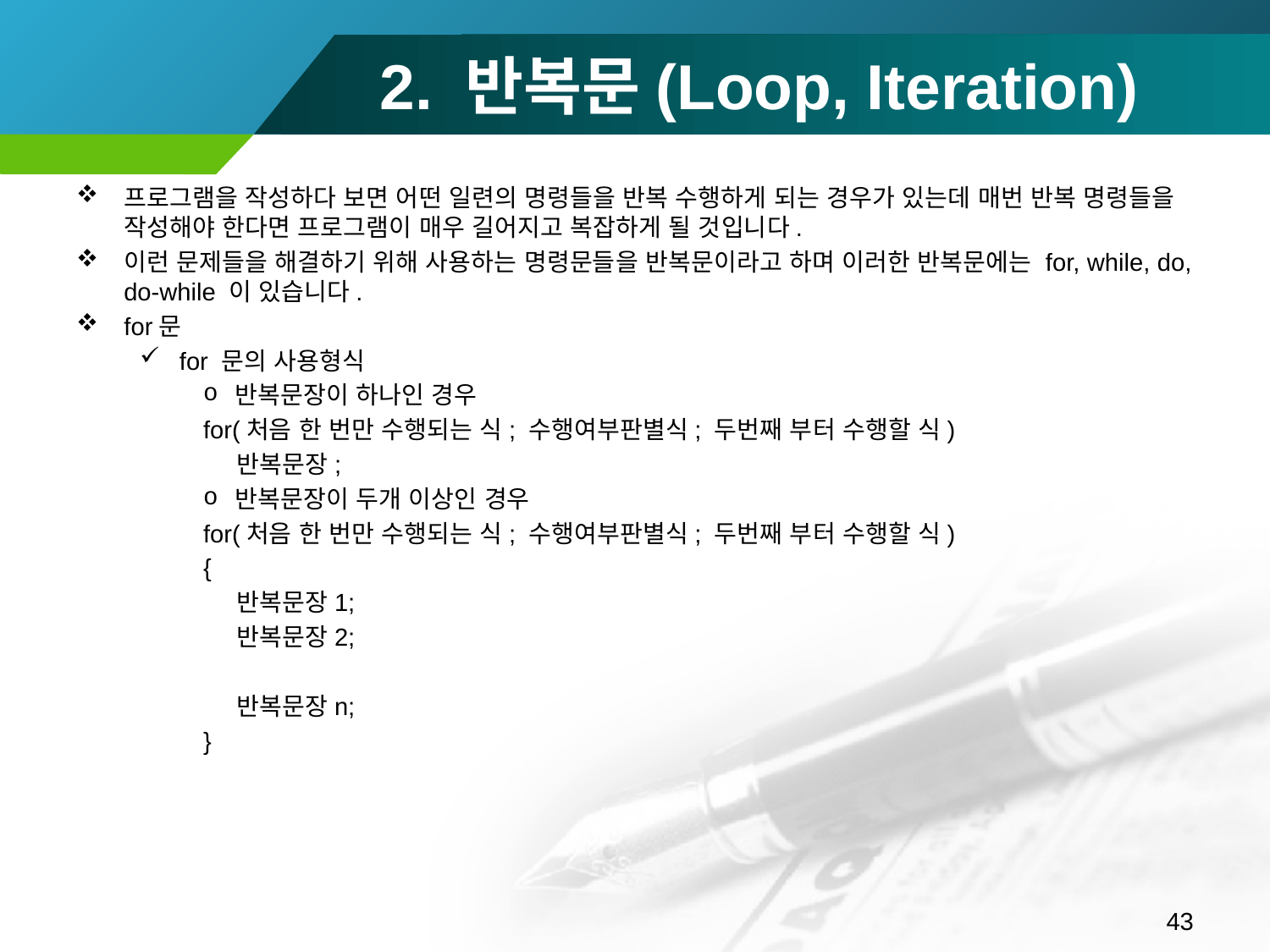

# 2. 반복문(Loop, Iteration)
프로그램을 작성하다 보면 어떤 일련의 명령들을 반복 수행하게 되는 경우가 있는데 매번 반복 명령들을 작성해야 한다면 프로그램이 매우 길어지고 복잡하게 될 것입니다.
이런 문제들을 해결하기 위해 사용하는 명령문들을 반복문이라고 하며 이러한 반복문에는 for, while, do, do-while 이 있습니다.
for문
for 문의 사용형식
반복문장이 하나인 경우
for(처음 한 번만 수행되는 식; 수행여부판별식; 두번째 부터 수행할 식)
    반복문장;
반복문장이 두개 이상인 경우
for(처음 한 번만 수행되는 식; 수행여부판별식; 두번째 부터 수행할 식)
{
    반복문장1;
    반복문장2;

    반복문장n;
}
43